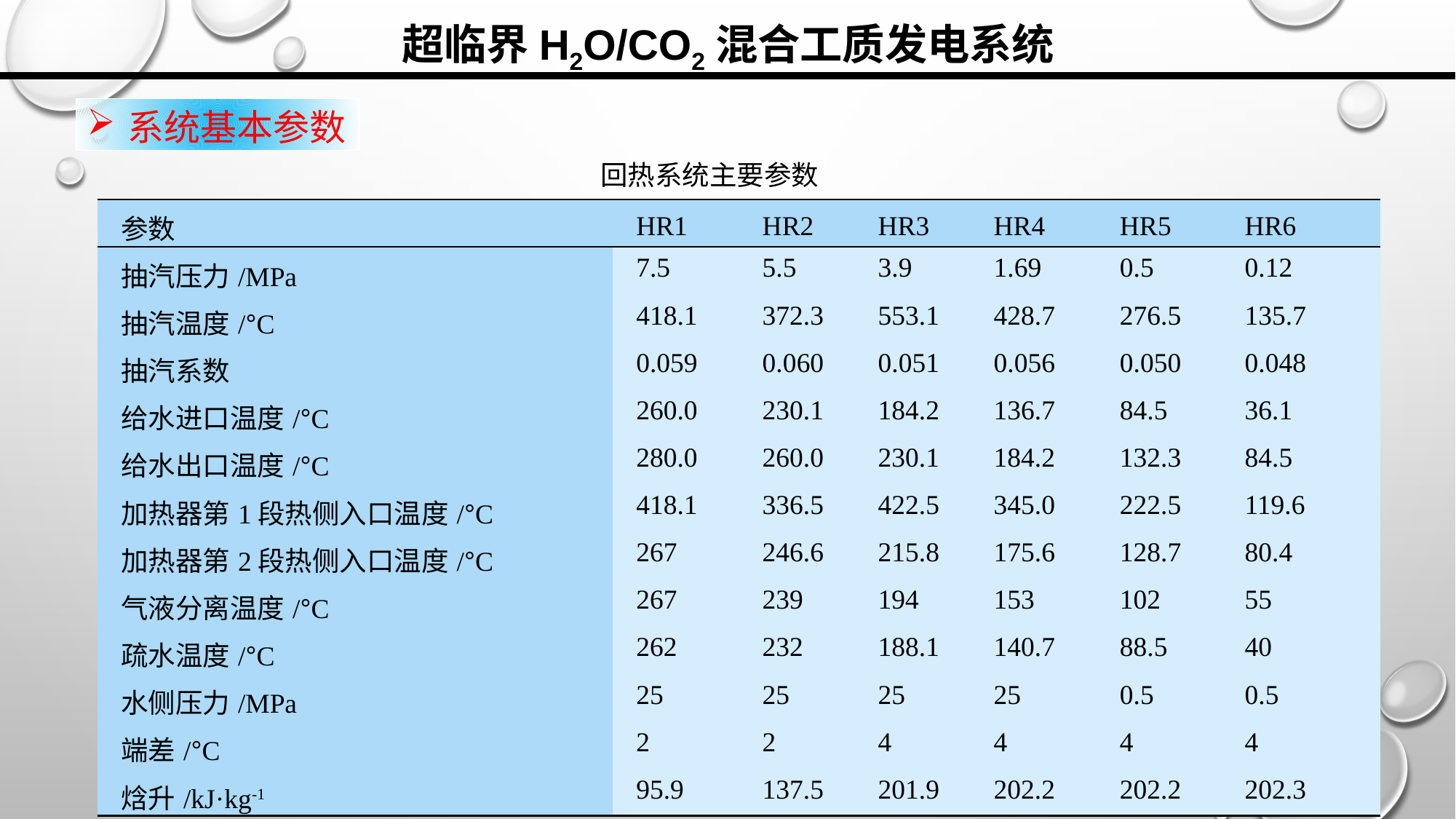

超临界H2O/CO2混合工质发电系统

系统基本参数
回热系统主要参数
| 参数 | HR1 | HR2 | HR3 | HR4 | HR5 | HR6 |
| --- | --- | --- | --- | --- | --- | --- |
| 抽汽压力/MPa | 7.5 | 5.5 | 3.9 | 1.69 | 0.5 | 0.12 |
| 抽汽温度/°C | 418.1 | 372.3 | 553.1 | 428.7 | 276.5 | 135.7 |
| 抽汽系数 | 0.059 | 0.060 | 0.051 | 0.056 | 0.050 | 0.048 |
| 给水进口温度/°C | 260.0 | 230.1 | 184.2 | 136.7 | 84.5 | 36.1 |
| 给水出口温度/°C | 280.0 | 260.0 | 230.1 | 184.2 | 132.3 | 84.5 |
| 加热器第1段热侧入口温度/°C | 418.1 | 336.5 | 422.5 | 345.0 | 222.5 | 119.6 |
| 加热器第2段热侧入口温度/°C | 267 | 246.6 | 215.8 | 175.6 | 128.7 | 80.4 |
| 气液分离温度/°C | 267 | 239 | 194 | 153 | 102 | 55 |
| 疏水温度/°C | 262 | 232 | 188.1 | 140.7 | 88.5 | 40 |
| 水侧压力/MPa | 25 | 25 | 25 | 25 | 0.5 | 0.5 |
| 端差/°C | 2 | 2 | 4 | 4 | 4 | 4 |
| 焓升/kJ·kg-1 | 95.9 | 137.5 | 201.9 | 202.2 | 202.2 | 202.3 |